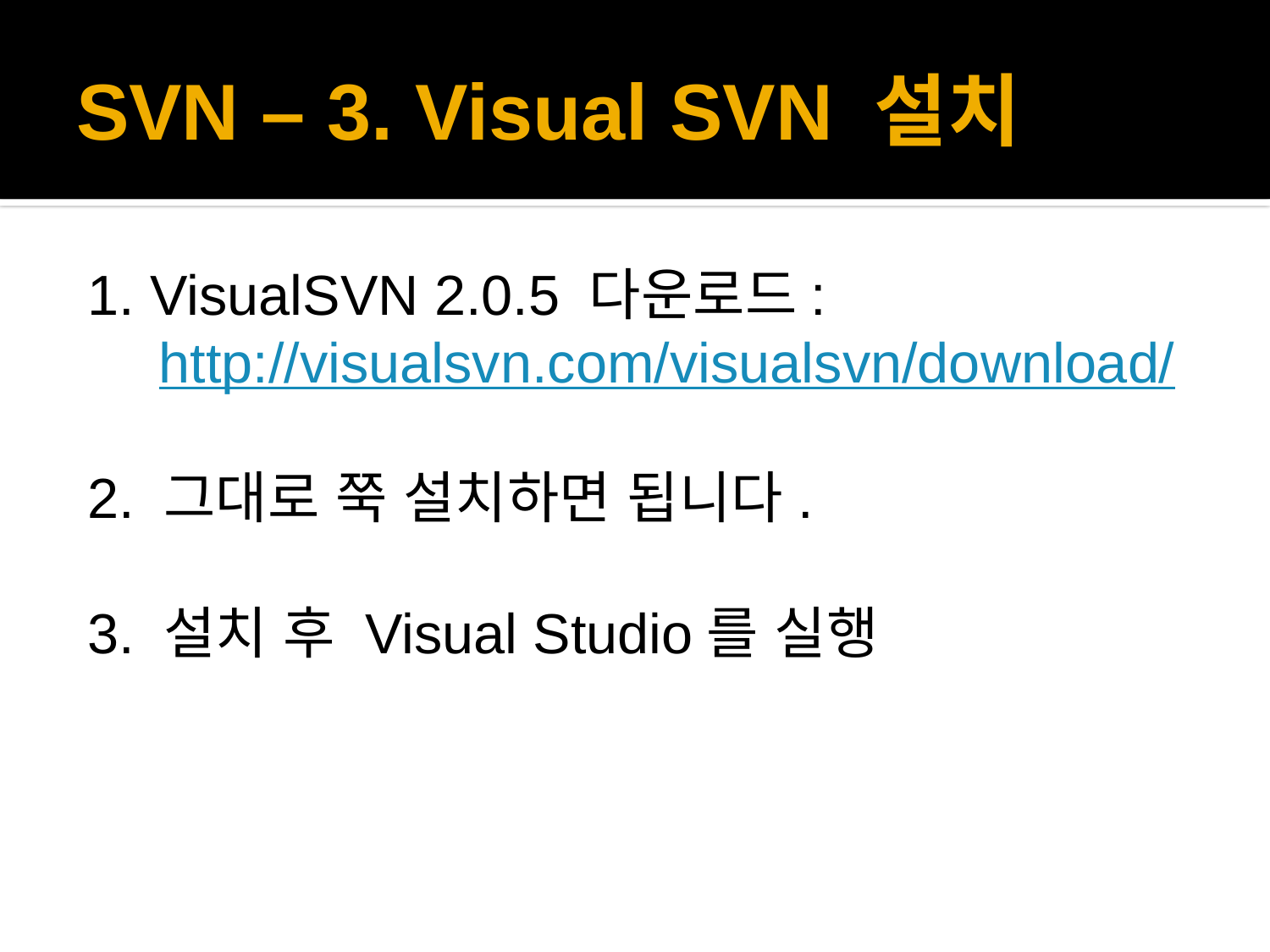

# SVN – 3. Visual SVN 설치
1. VisualSVN 2.0.5 다운로드:
	http://visualsvn.com/visualsvn/download/

2. 그대로 쭉 설치하면 됩니다.

3. 설치 후 Visual Studio를 실행